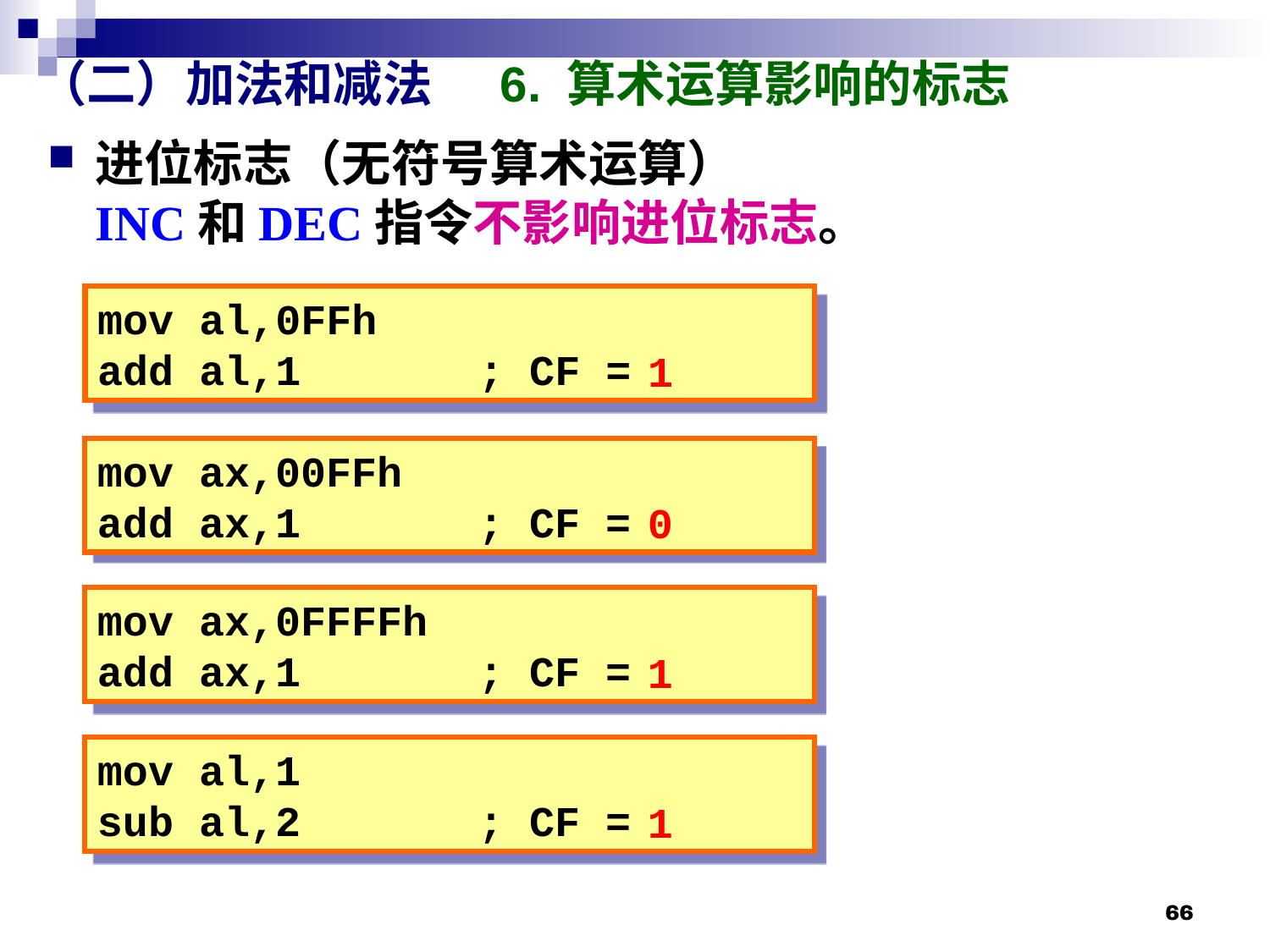

# （二）加法和减法     6. 算术运算影响的标志
进位标志（无符号算术运算）
INC和DEC指令不影响进位标志。
mov al,0FFh
add al,1		; CF =

1
mov ax,00FFh
add ax,1		; CF =

0
mov ax,0FFFFh
add ax,1		; CF =

1
mov al,1
sub al,2		; CF =

1
66